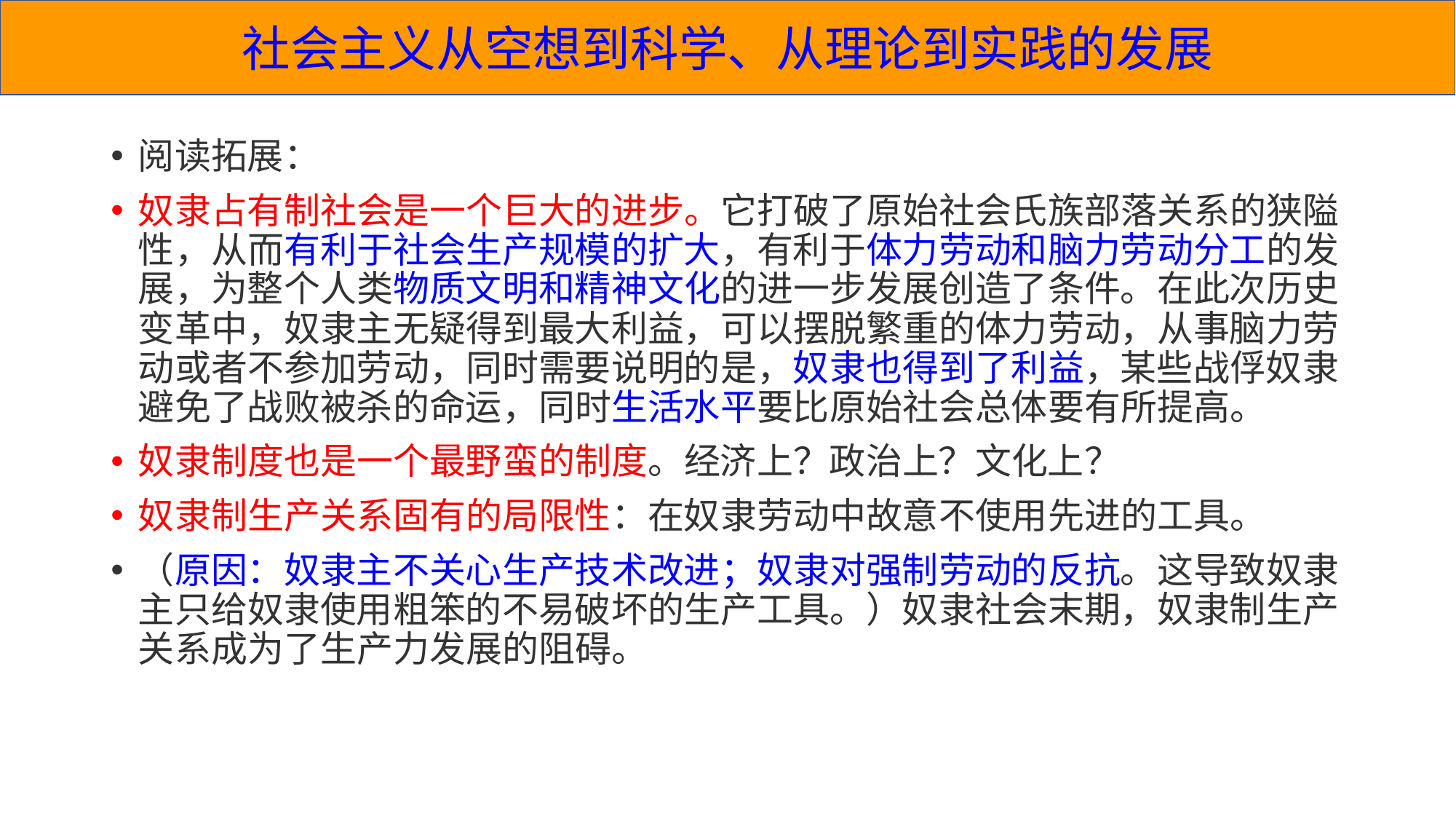

社会主义从空想到科学、从理论到实践的发展
阅读拓展：
奴隶占有制社会是一个巨大的进步。它打破了原始社会氏族部落关系的狭隘性，从而有利于社会生产规模的扩大，有利于体力劳动和脑力劳动分工的发展，为整个人类物质文明和精神文化的进一步发展创造了条件。在此次历史变革中，奴隶主无疑得到最大利益，可以摆脱繁重的体力劳动，从事脑力劳动或者不参加劳动，同时需要说明的是，奴隶也得到了利益，某些战俘奴隶避免了战败被杀的命运，同时生活水平要比原始社会总体要有所提高。
奴隶制度也是一个最野蛮的制度。经济上？政治上？文化上？
奴隶制生产关系固有的局限性：在奴隶劳动中故意不使用先进的工具。
（原因：奴隶主不关心生产技术改进；奴隶对强制劳动的反抗。这导致奴隶主只给奴隶使用粗笨的不易破坏的生产工具。）奴隶社会末期，奴隶制生产关系成为了生产力发展的阻碍。